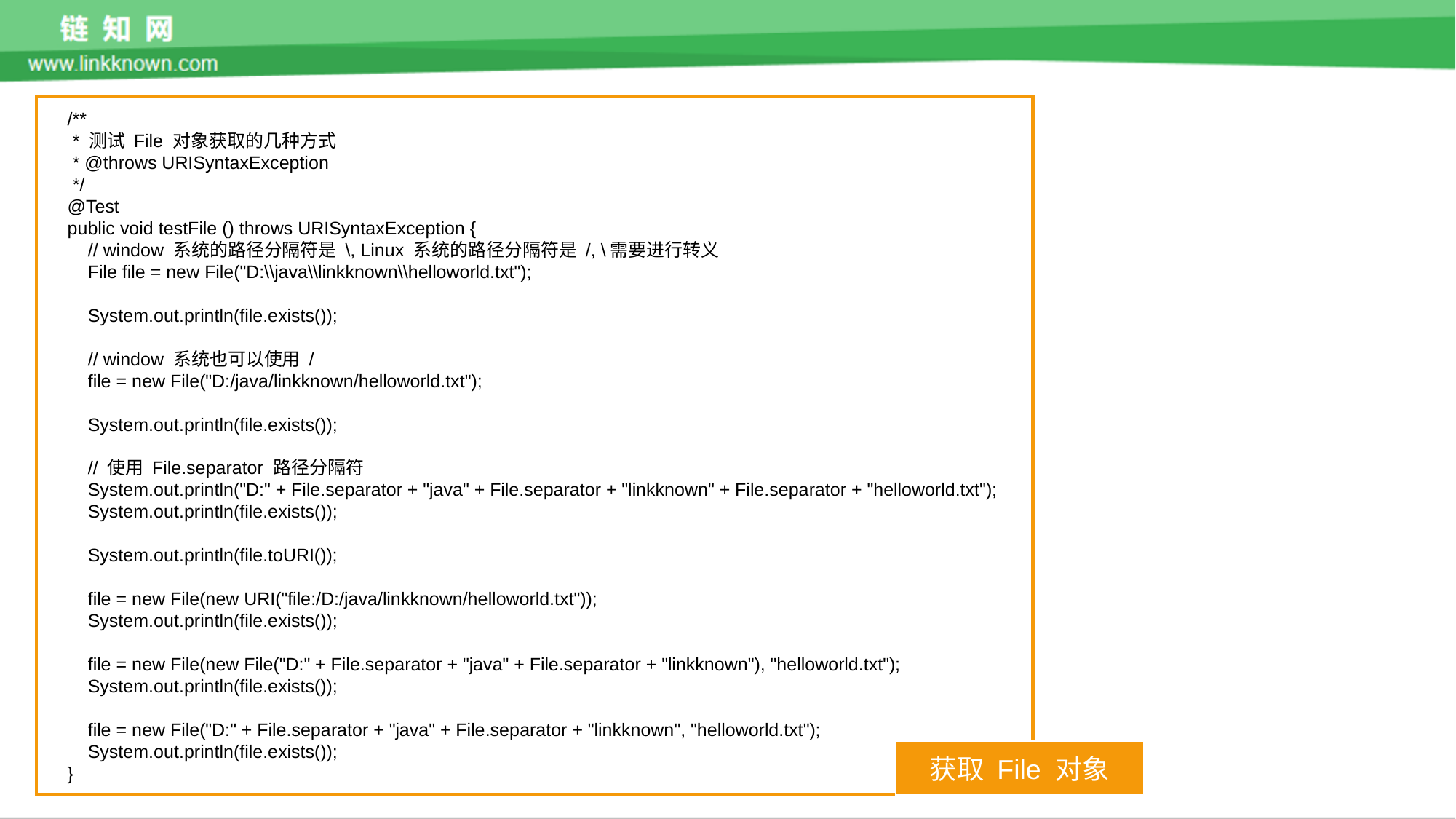

/**
     * 测试 File 对象获取的几种方式
     * @throws URISyntaxException
     */
    @Test
    public void testFile () throws URISyntaxException {
        // window 系统的路径分隔符是 \, Linux 系统的路径分隔符是 /, \需要进行转义
        File file = new File("D:\\java\\linkknown\\helloworld.txt");

        System.out.println(file.exists());

        // window 系统也可以使用 /
        file = new File("D:/java/linkknown/helloworld.txt");

        System.out.println(file.exists());

        // 使用 File.separator 路径分隔符
        System.out.println("D:" + File.separator + "java" + File.separator + "linkknown" + File.separator + "helloworld.txt");
        System.out.println(file.exists());

        System.out.println(file.toURI());

        file = new File(new URI("file:/D:/java/linkknown/helloworld.txt"));
        System.out.println(file.exists());

        file = new File(new File("D:" + File.separator + "java" + File.separator + "linkknown"), "helloworld.txt");
        System.out.println(file.exists());

        file = new File("D:" + File.separator + "java" + File.separator + "linkknown", "helloworld.txt");
        System.out.println(file.exists());
    }
获取 File 对象